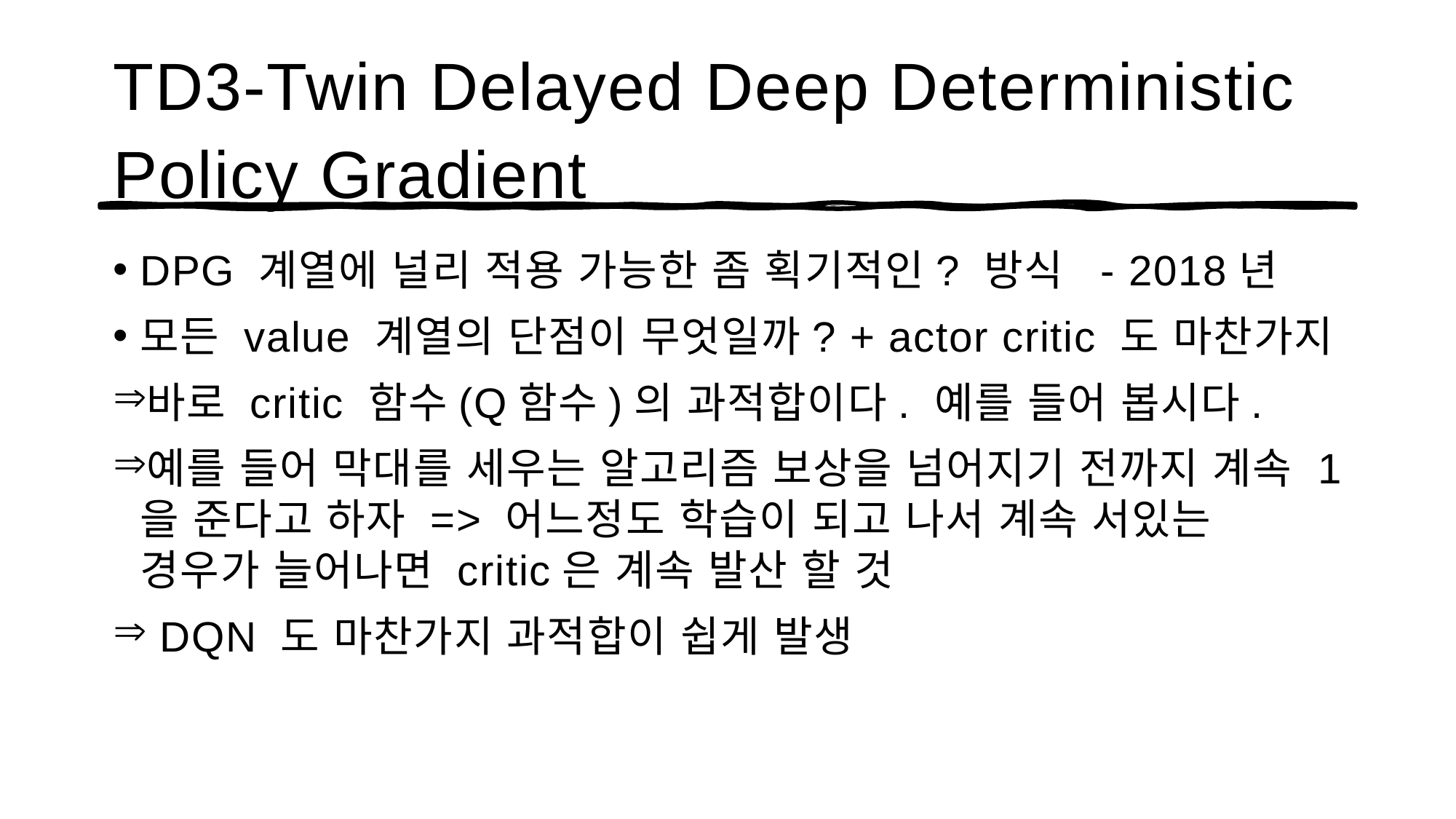

# TD3-Twin Delayed Deep Deterministic Policy Gradient
DPG 계열에 널리 적용 가능한 좀 획기적인? 방식  - 2018년
모든 value 계열의 단점이 무엇일까? + actor critic 도 마찬가지
바로 critic 함수(Q함수)의 과적합이다. 예를 들어 봅시다.
예를 들어 막대를 세우는 알고리즘 보상을 넘어지기 전까지 계속 1을 준다고 하자 => 어느정도 학습이 되고 나서 계속 서있는 경우가 늘어나면 critic은 계속 발산 할 것
 DQN 도 마찬가지 과적합이 쉽게 발생